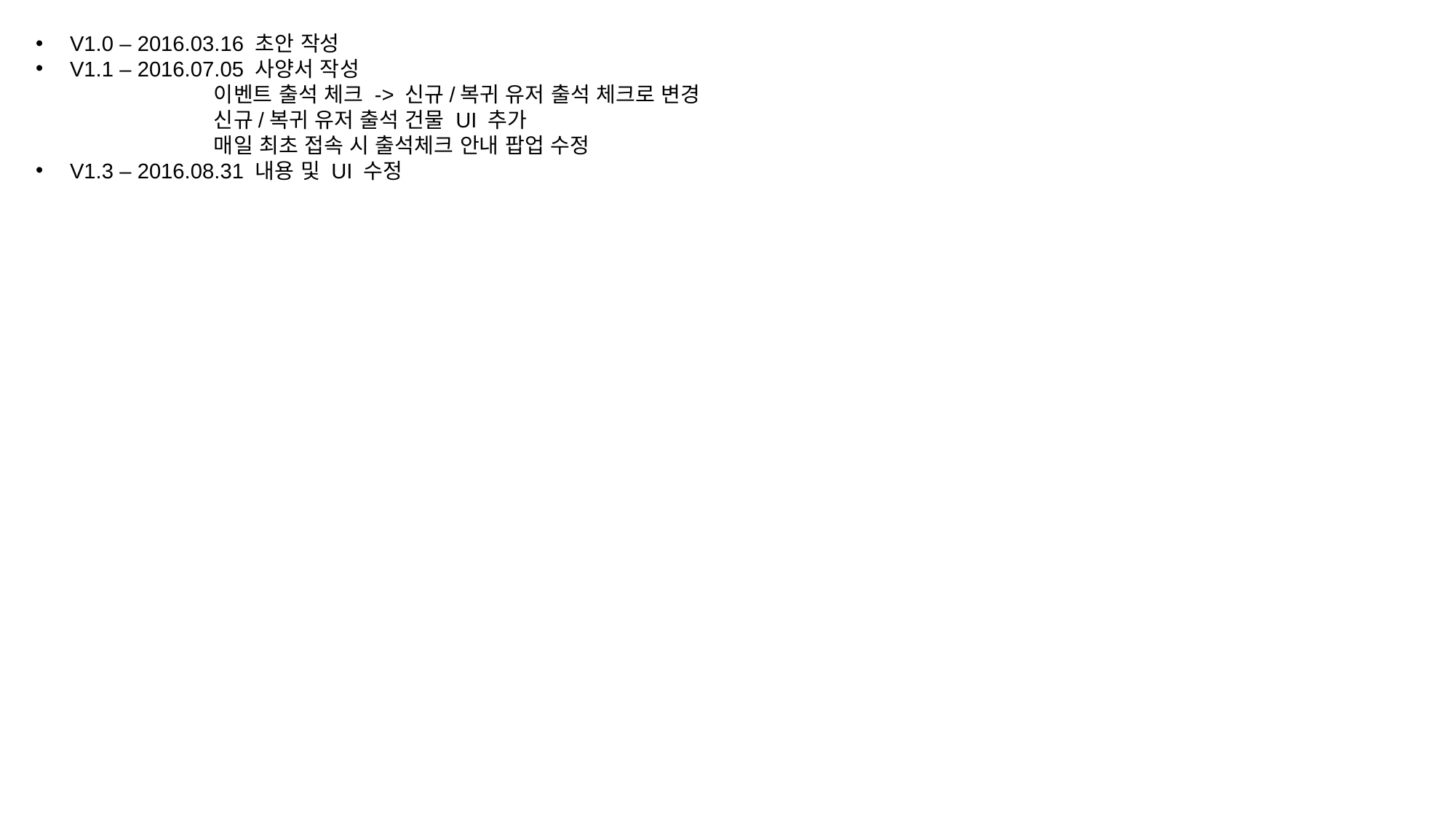

V1.0 – 2016.03.16 초안 작성
V1.1 – 2016.07.05 사양서 작성
                        이벤트 출석 체크 -> 신규/복귀 유저 출석 체크로 변경
                        신규/복귀 유저 출석 건물 UI 추가
                        매일 최초 접속 시 출석체크 안내 팝업 수정
V1.3 – 2016.08.31 내용 및 UI 수정